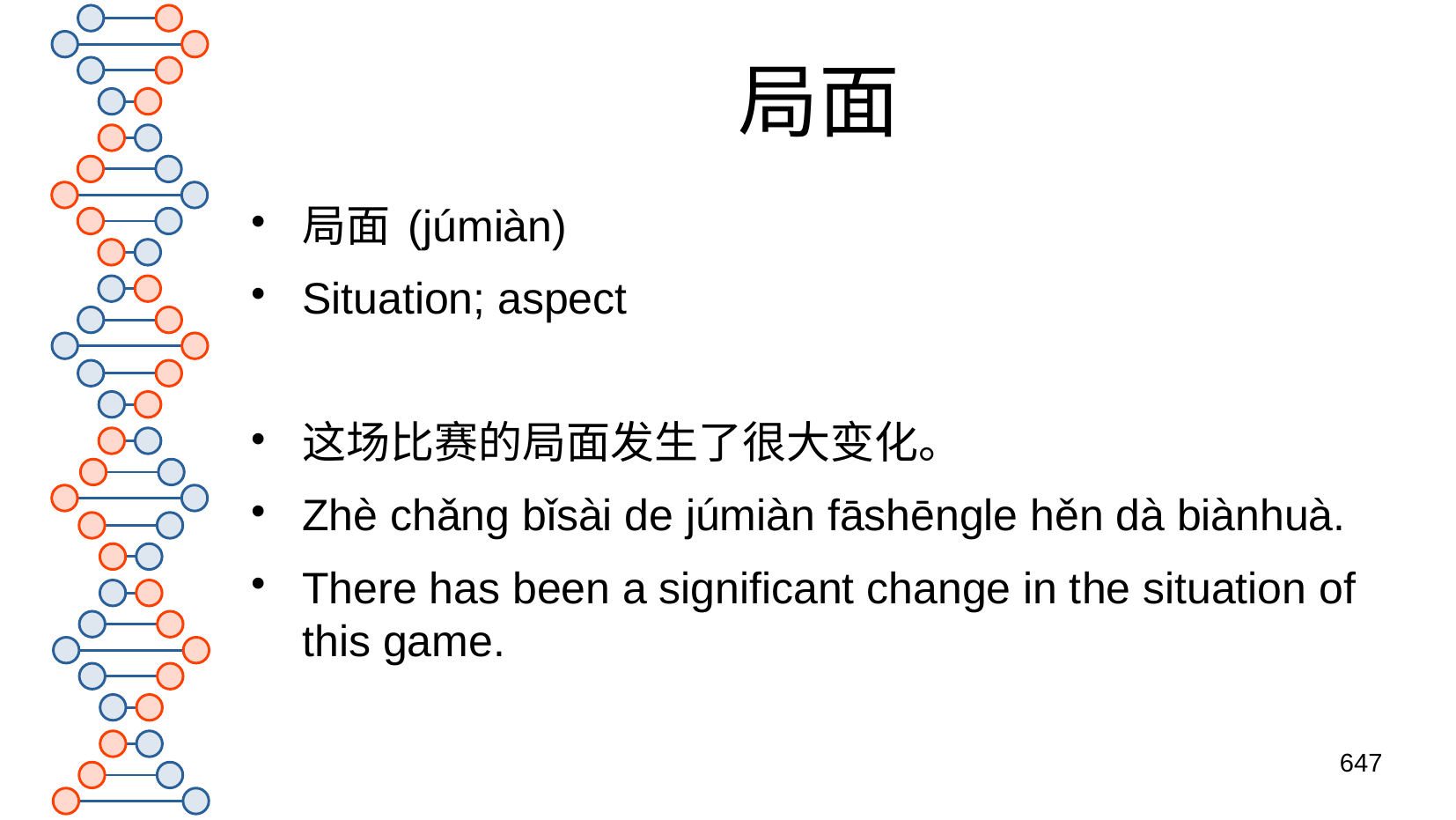

# 局面
局面 (júmiàn)
Situation; aspect

这场比赛的局面发生了很大变化。
Zhè chǎng bǐsài de júmiàn fāshēngle hěn dà biànhuà.
There has been a significant change in the situation of this game.
647